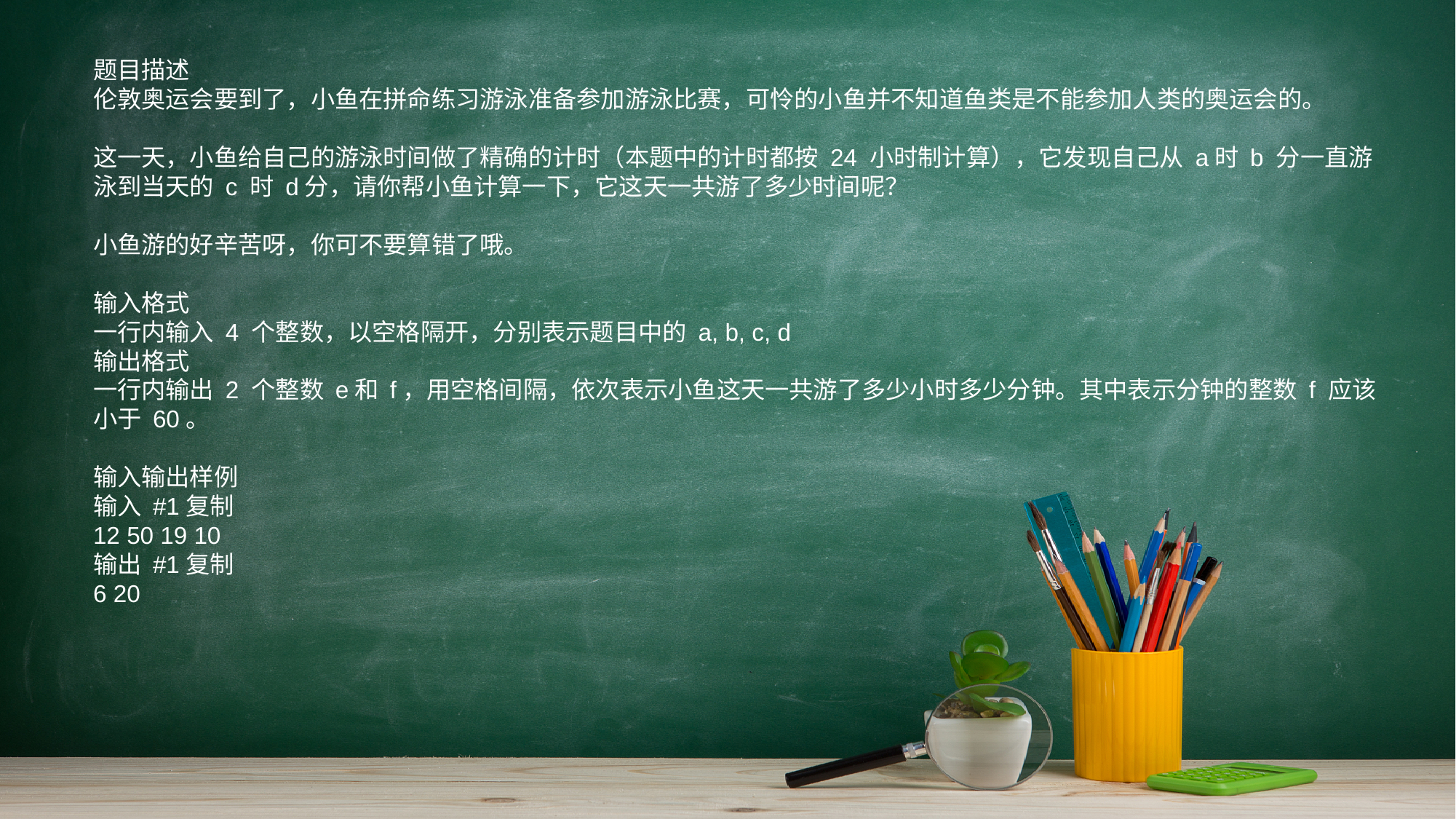

题目描述
伦敦奥运会要到了，小鱼在拼命练习游泳准备参加游泳比赛，可怜的小鱼并不知道鱼类是不能参加人类的奥运会的。

这一天，小鱼给自己的游泳时间做了精确的计时（本题中的计时都按 24 小时制计算），它发现自己从 a时 b 分一直游泳到当天的 c 时 d分，请你帮小鱼计算一下，它这天一共游了多少时间呢？

小鱼游的好辛苦呀，你可不要算错了哦。

输入格式
一行内输入 4 个整数，以空格隔开，分别表示题目中的 a, b, c, d
输出格式
一行内输出 2 个整数 e和 f，用空格间隔，依次表示小鱼这天一共游了多少小时多少分钟。其中表示分钟的整数 f 应该小于 60。

输入输出样例
输入 #1复制
12 50 19 10
输出 #1复制
6 20